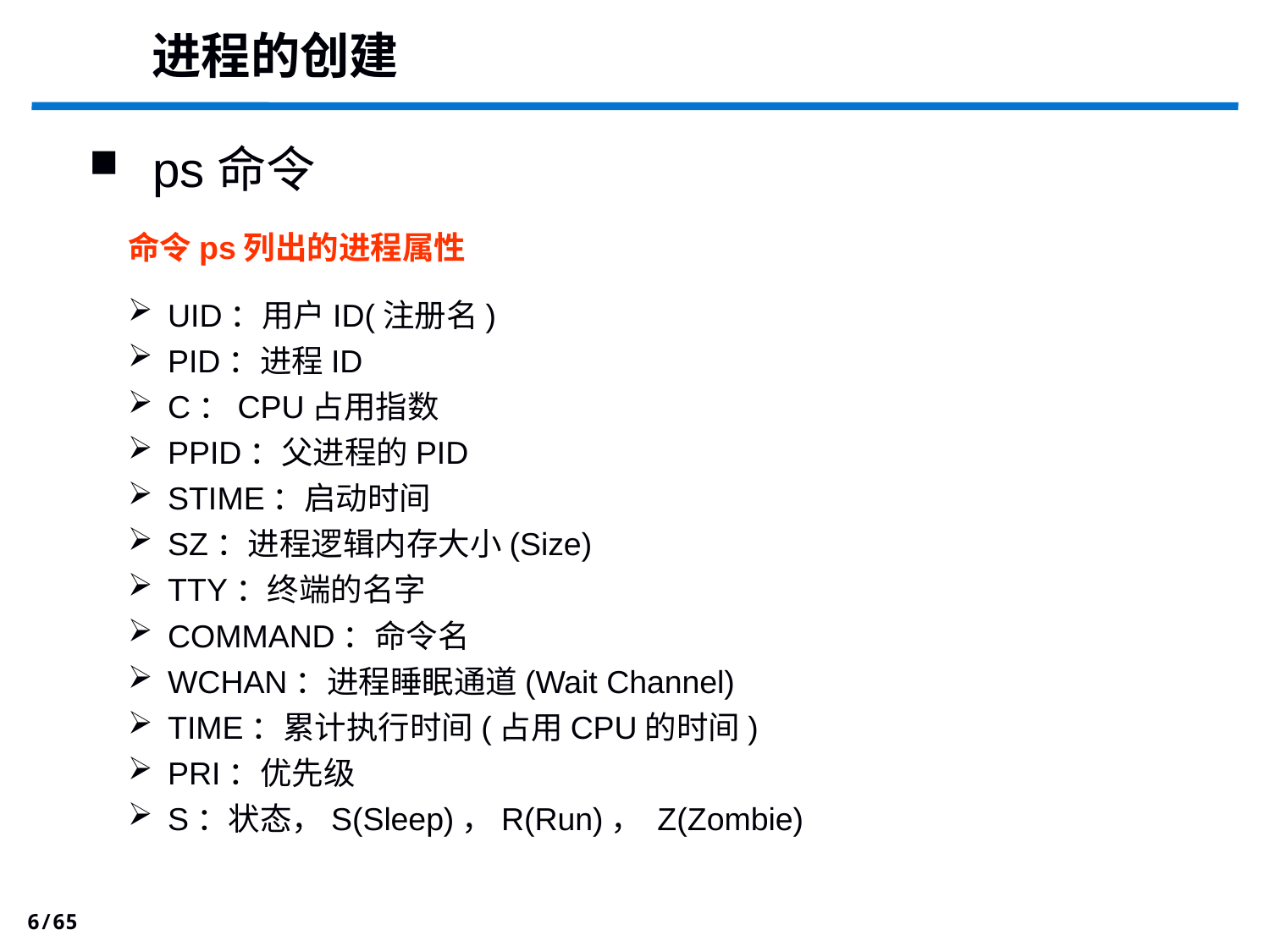

进程的创建
ps命令
命令ps列出的进程属性
UID：用户ID(注册名)
PID：进程ID
C：CPU占用指数
PPID：父进程的PID
STIME：启动时间
SZ：进程逻辑内存大小(Size)
TTY：终端的名字
COMMAND：命令名
WCHAN：进程睡眠通道(Wait Channel)
TIME：累计执行时间(占用CPU的时间)
PRI：优先级
S：状态，S(Sleep)，R(Run)， Z(Zombie)